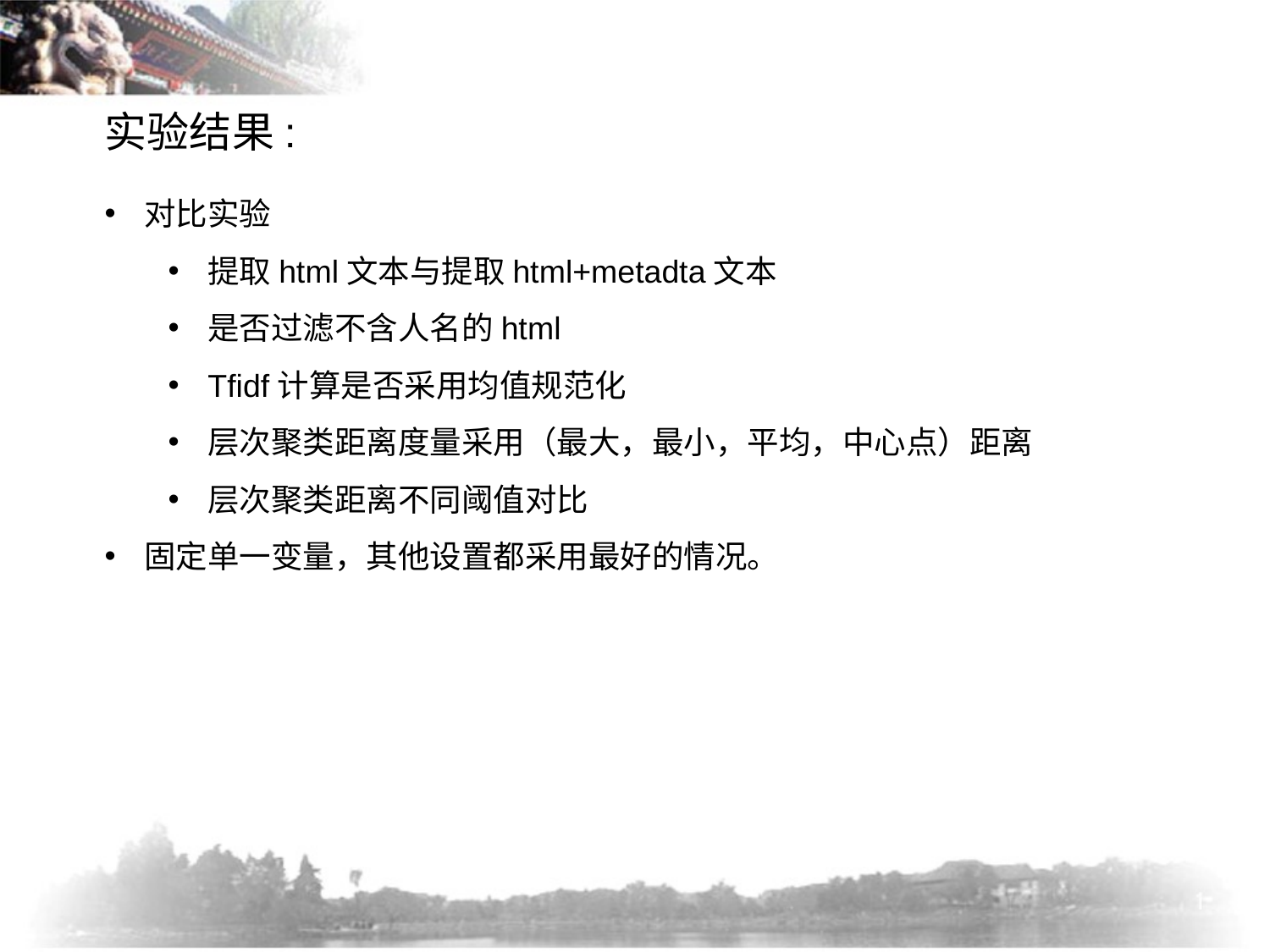

# 实验结果:
对比实验
提取html文本与提取html+metadta文本
是否过滤不含人名的html
Tfidf计算是否采用均值规范化
层次聚类距离度量采用（最大，最小，平均，中心点）距离
层次聚类距离不同阈值对比
固定单一变量，其他设置都采用最好的情况。